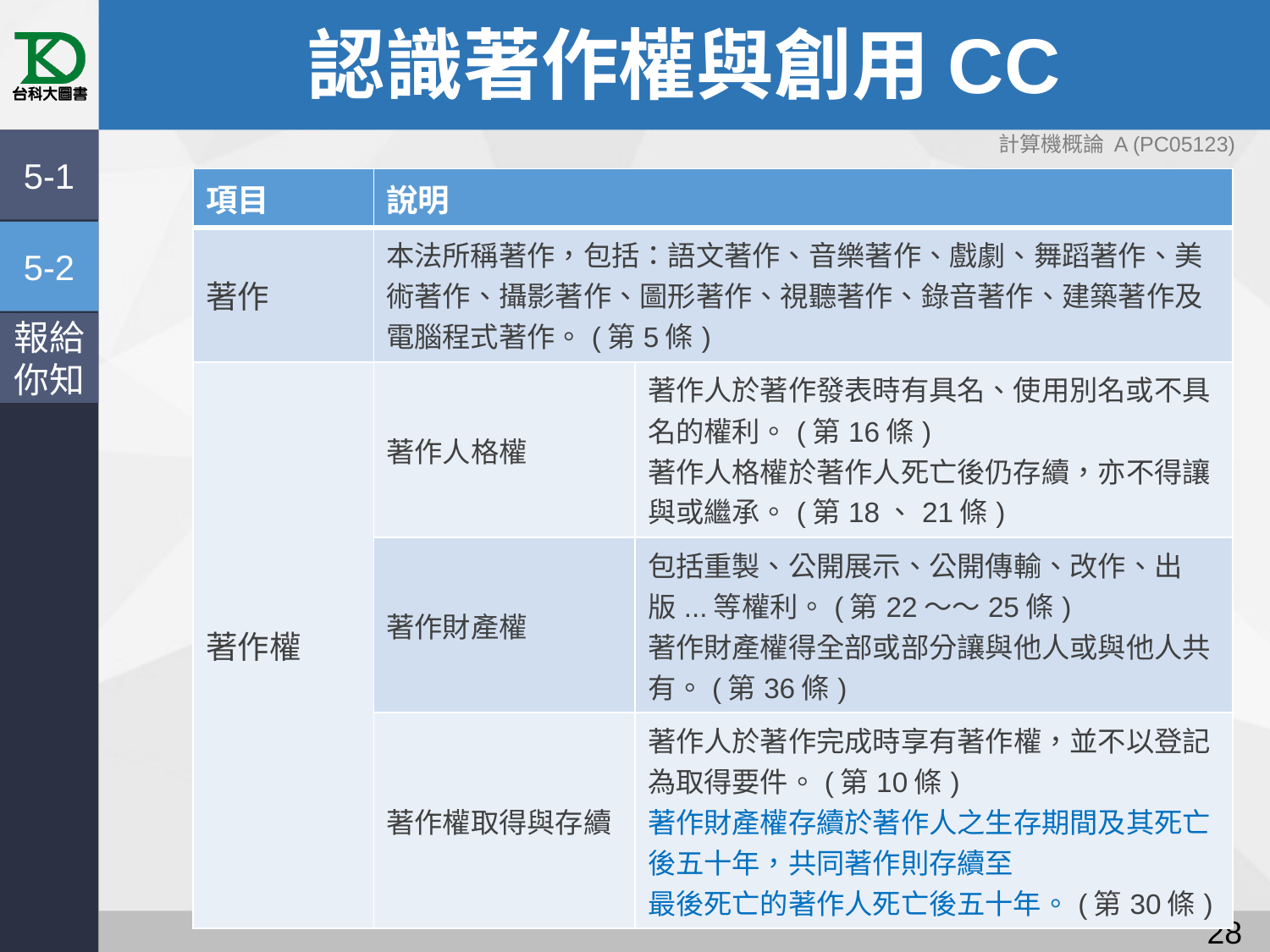

# 認識著作權與創用CC
計算機概論 A (PC05123)
5-1
| 項目 | 說明 |  |
| --- | --- | --- |
| 著作 | 本法所稱著作，包括：語文著作、音樂著作、戲劇、舞蹈著作、美術著作、攝影著作、圖形著作、視聽著作、錄音著作、建築著作及電腦程式著作。(第5條) |  |
| 著作權 | 著作人格權 | 著作人於著作發表時有具名、使用別名或不具名的權利。(第16條) 著作人格權於著作人死亡後仍存續，亦不得讓與或繼承。(第18、21條) |
|  | 著作財產權 | 包括重製、公開展示、公開傳輸、改作、出版...等權利。(第22～～25條) 著作財產權得全部或部分讓與他人或與他人共有。(第36條) |
|  | 著作權取得與存續 | 著作人於著作完成時享有著作權，並不以登記為取得要件。(第10條) 著作財產權存續於著作人之生存期間及其死亡後五十年，共同著作則存續至 最後死亡的著作人死亡後五十年。(第30條) |
5-2
報給
你知
28